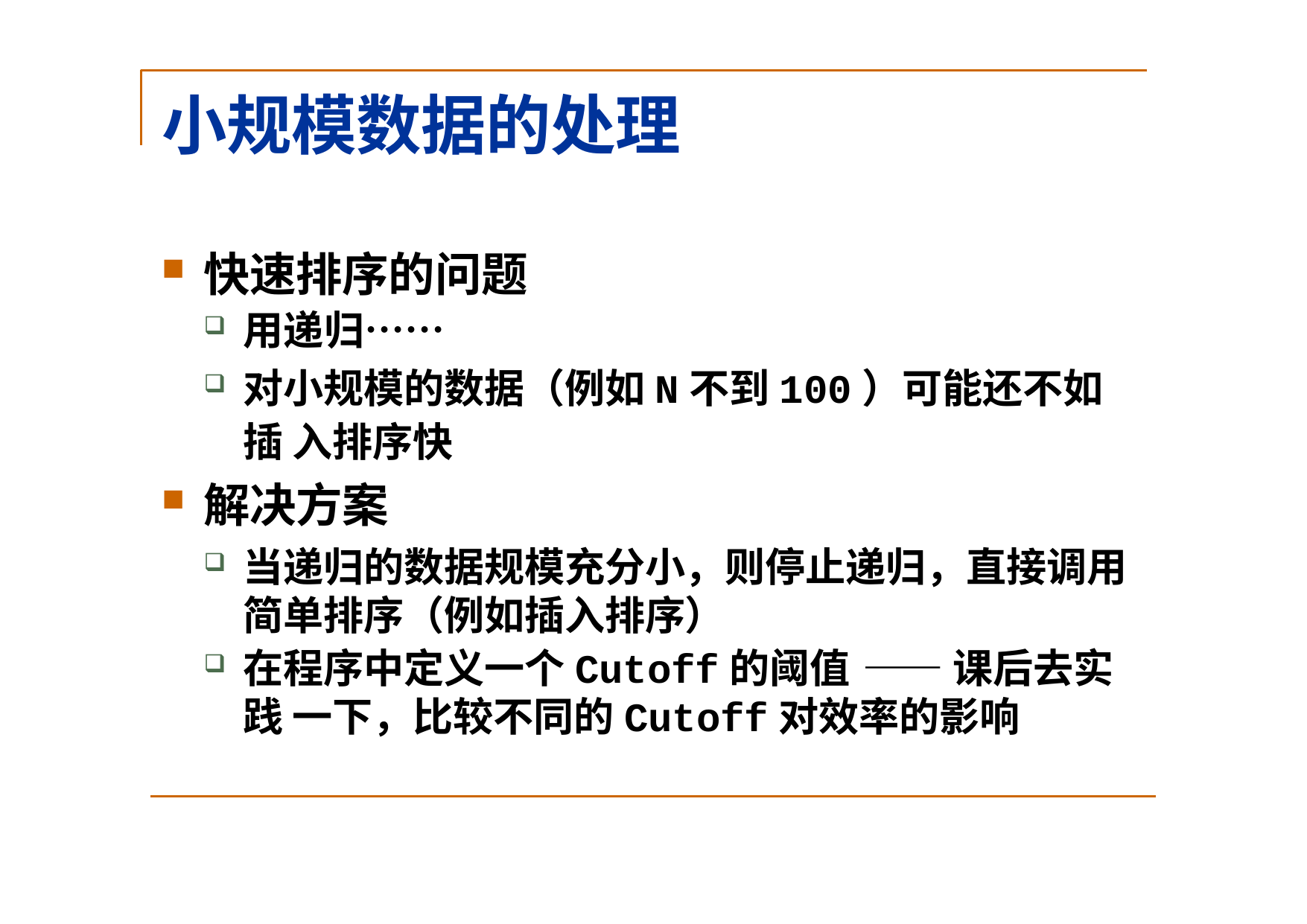

# 小规模数据的处理
快速排序的问题
用递归……
对小规模的数据（例如N不到100）可能还不如插 入排序快
解决方案
当递归的数据规模充分小，则停止递归，直接调用 简单排序（例如插入排序）
在程序中定义一个Cutoff的阈值 —— 课后去实践 一下，比较不同的Cutoff对效率的影响